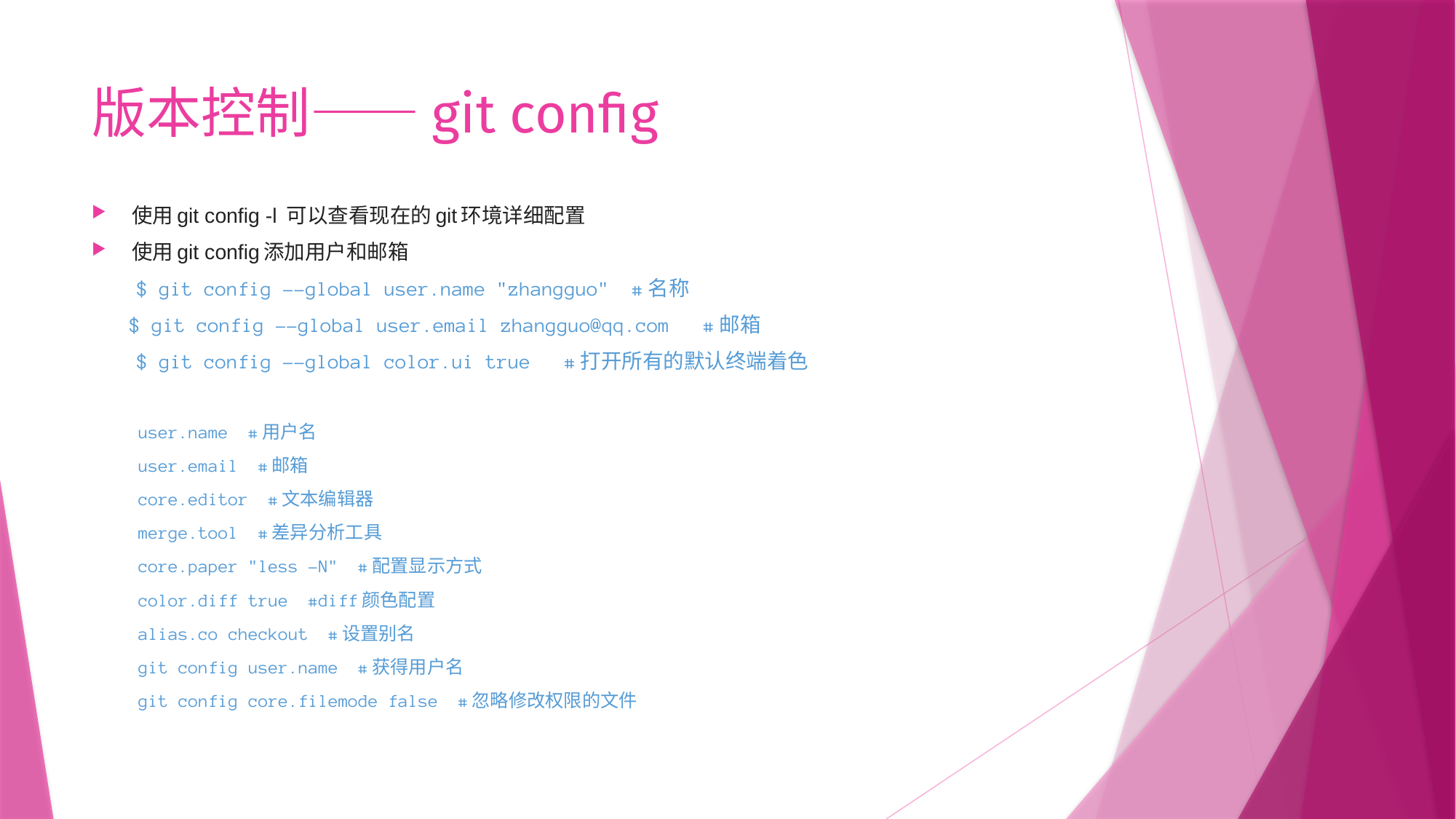

# 版本控制——git config
使用git config -l 可以查看现在的git环境详细配置
使用git config添加用户和邮箱
　　$ git config --global user.name "zhangguo"  #名称
 　 $ git config --global user.email zhangguo@qq.com   #邮箱
    $ git config --global color.ui true   #打开所有的默认终端着色

user.name  #用户名
user.email  #邮箱
core.editor  #文本编辑器
merge.tool  #差异分析工具
core.paper "less -N"  #配置显示方式
color.diff true  #diff颜色配置
alias.co checkout  #设置别名
git config user.name  #获得用户名
git config core.filemode false  #忽略修改权限的文件